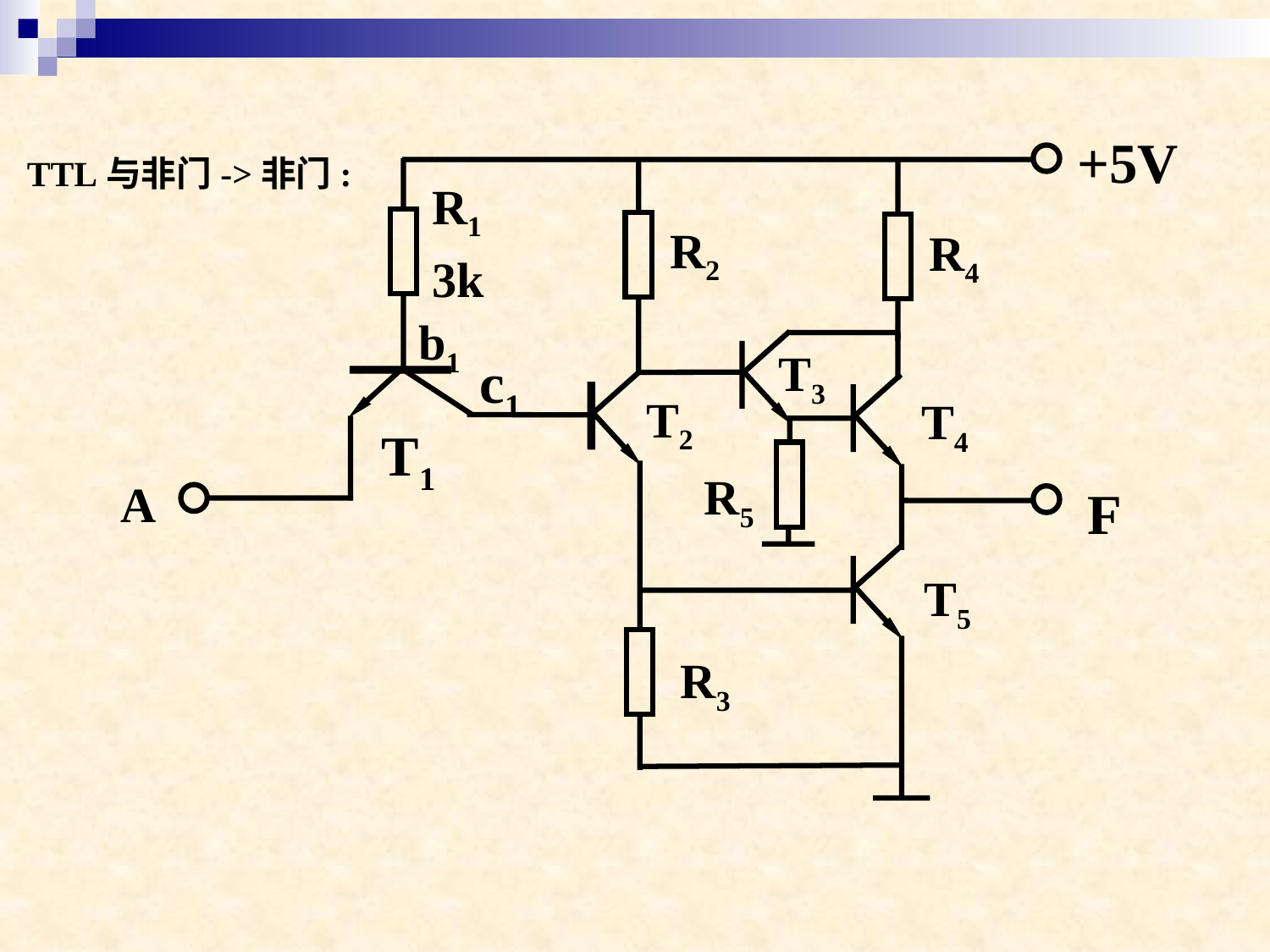

+5V
TTL与非门->非门:

R1

R2

R4
3k

b1

T3
c1

T2
T4
T1

R5

A
F

T5

R3